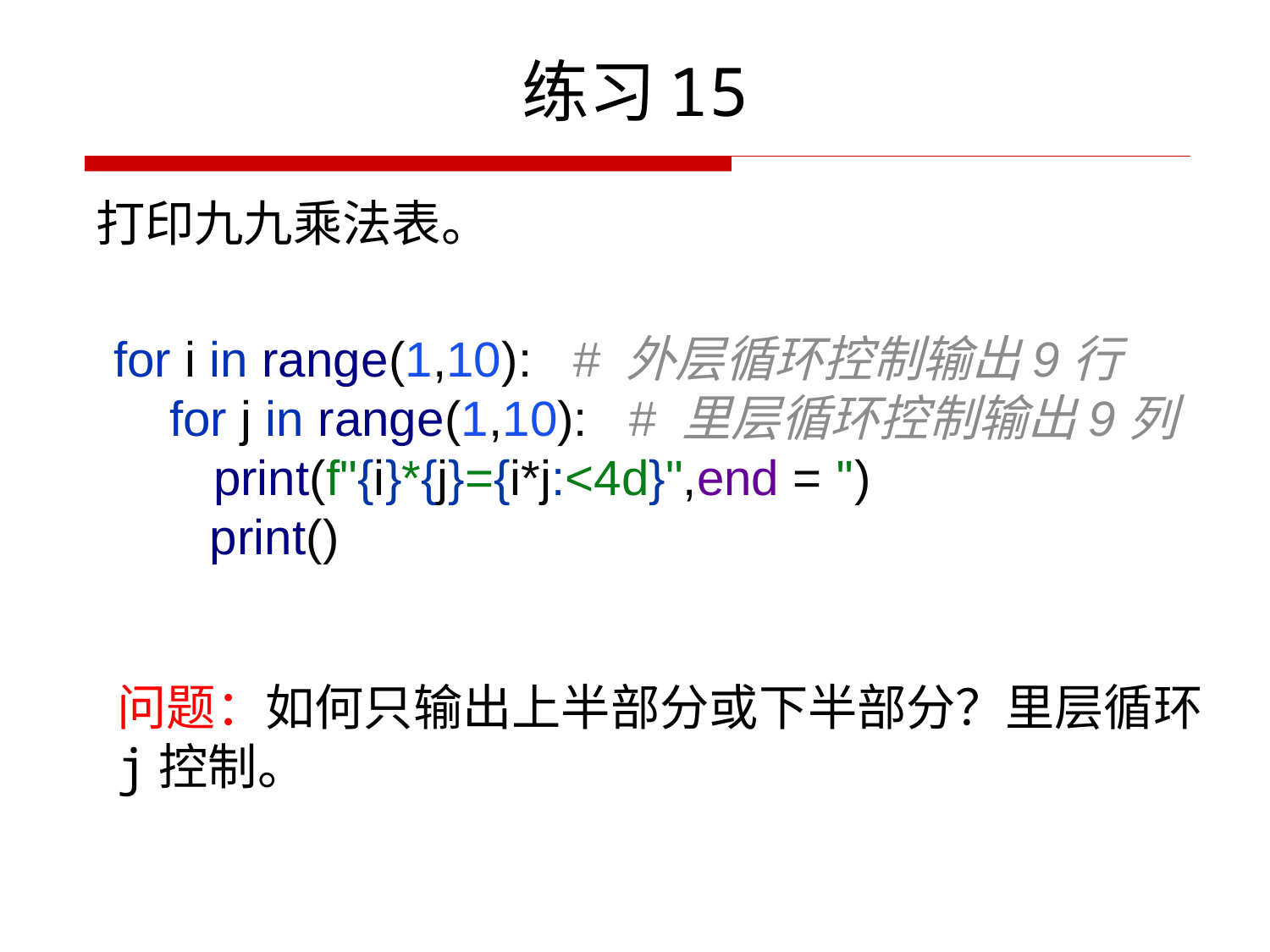

# 练习15
打印九九乘法表。
for i in range(1,10):   # 外层循环控制输出9行
    for j in range(1,10):   # 里层循环控制输出9列
        print(f"{i}*{j}={i*j:<4d}",end = '')
       print()
问题：如何只输出上半部分或下半部分？里层循环j控制。
83